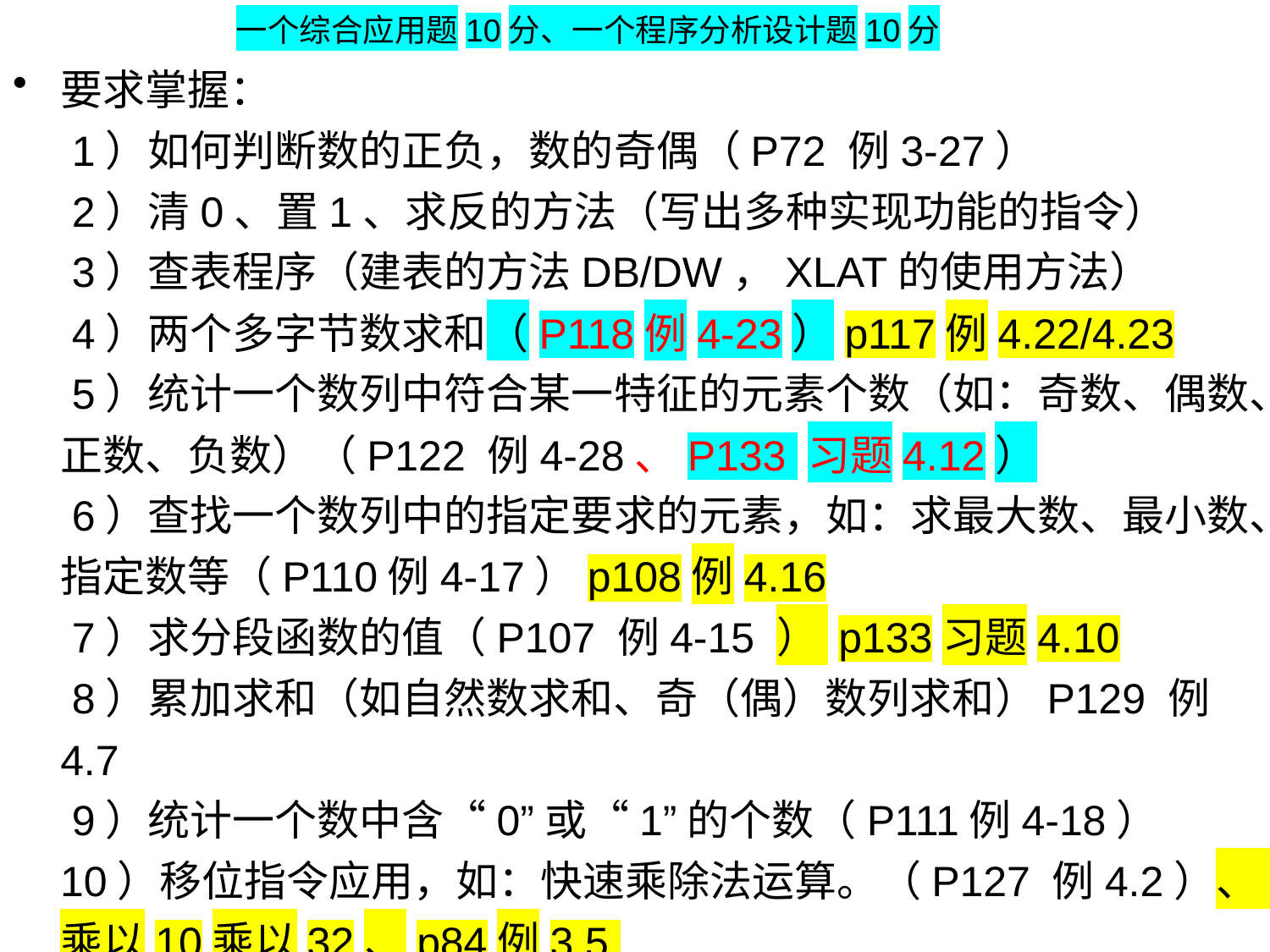

一个综合应用题10分、一个程序分析设计题10分
要求掌握：
     1）如何判断数的正负，数的奇偶（P72 例3-27）
     2）清0、置1、求反的方法（写出多种实现功能的指令）
     3）查表程序（建表的方法DB/DW，XLAT的使用方法）
     4）两个多字节数求和（P118例4-23）p117例4.22/4.23
     5）统计一个数列中符合某一特征的元素个数（如：奇数、偶数、正数、负数）（P122 例4-28、P133 习题4.12）
     6）查找一个数列中的指定要求的元素，如：求最大数、最小数、指定数等（P110例4-17）p108例4.16
     7）求分段函数的值（P107 例4-15 ） p133习题4.10
     8）累加求和（如自然数求和、奇（偶）数列求和）P129 例4.7
     9）统计一个数中含“0”或“1”的个数（P111例4-18）
    10）移位指令应用，如：快速乘除法运算。（P127 例4.2）、乘以10乘以32、p84例3.5